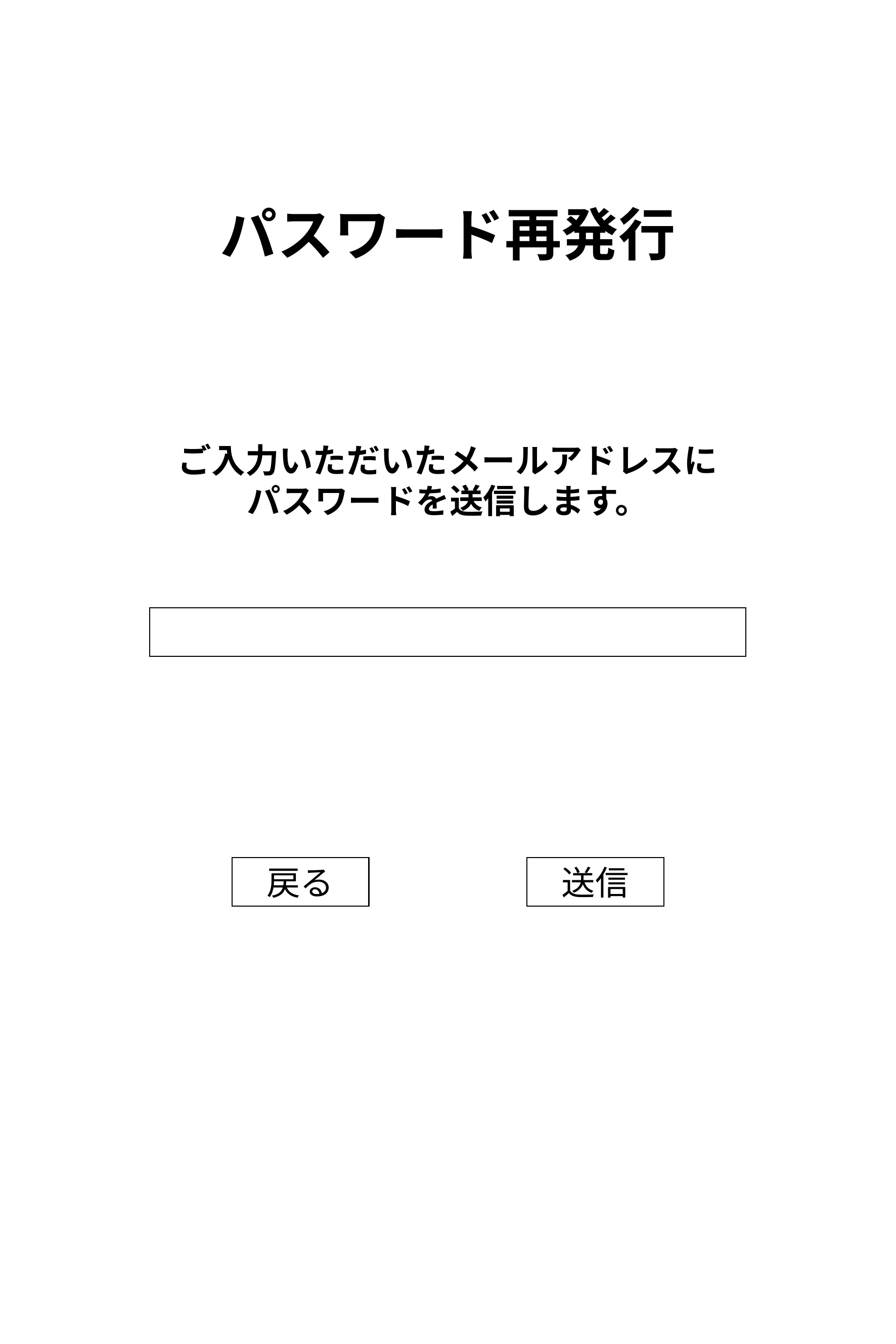

パスワード再発行
ご入力いただいたメールアドレスに
パスワードを送信します。

戻る
送信